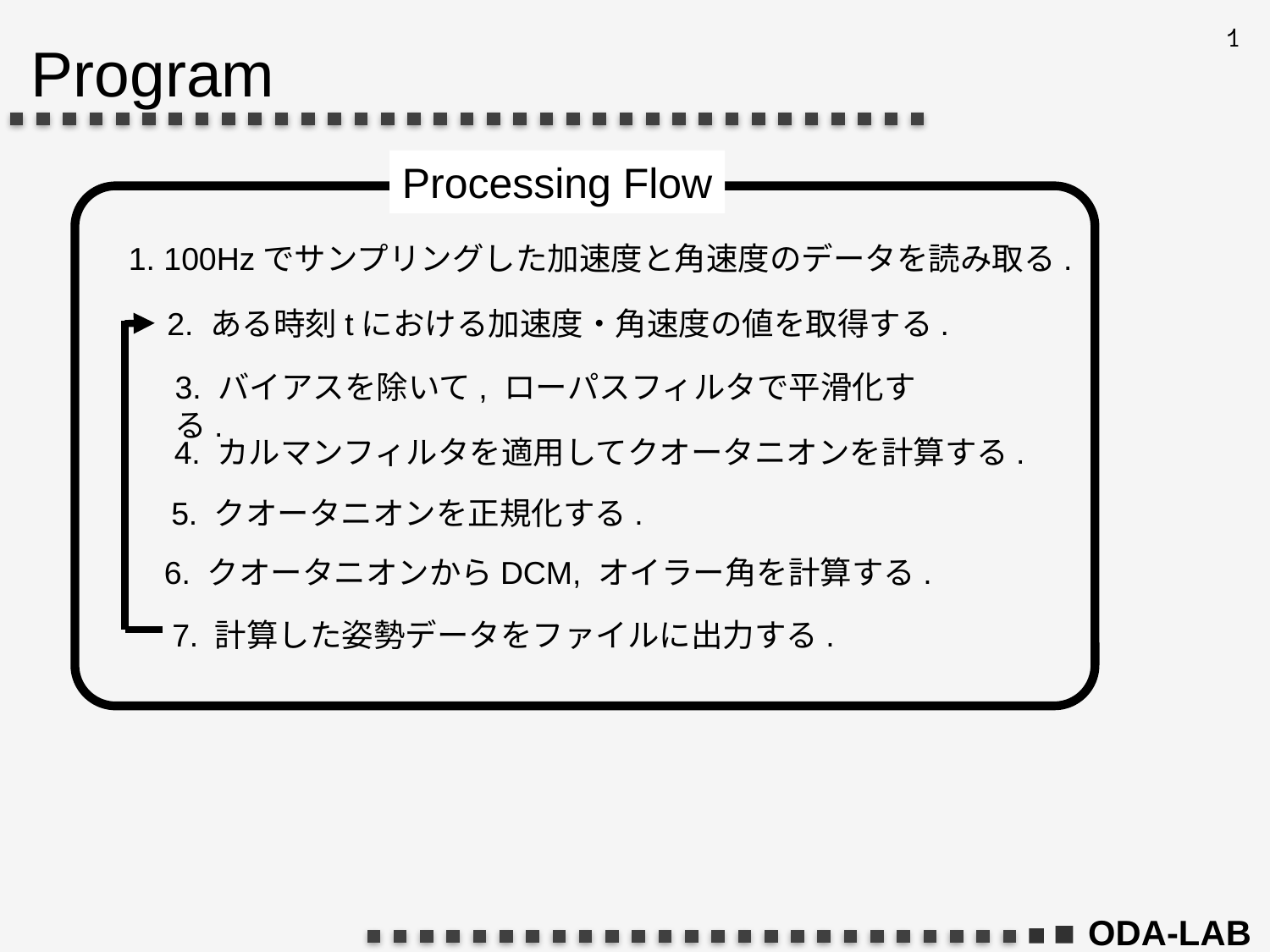

# Program
Processing Flow

1. 100Hzでサンプリングした加速度と角速度のデータを読み取る.
2. ある時刻tにおける加速度・角速度の値を取得する.
3. バイアスを除いて, ローパスフィルタで平滑化する.
4. カルマンフィルタを適用してクオータニオンを計算する.
5. クオータニオンを正規化する.
6. クオータニオンからDCM, オイラー角を計算する.
7. 計算した姿勢データをファイルに出力する.